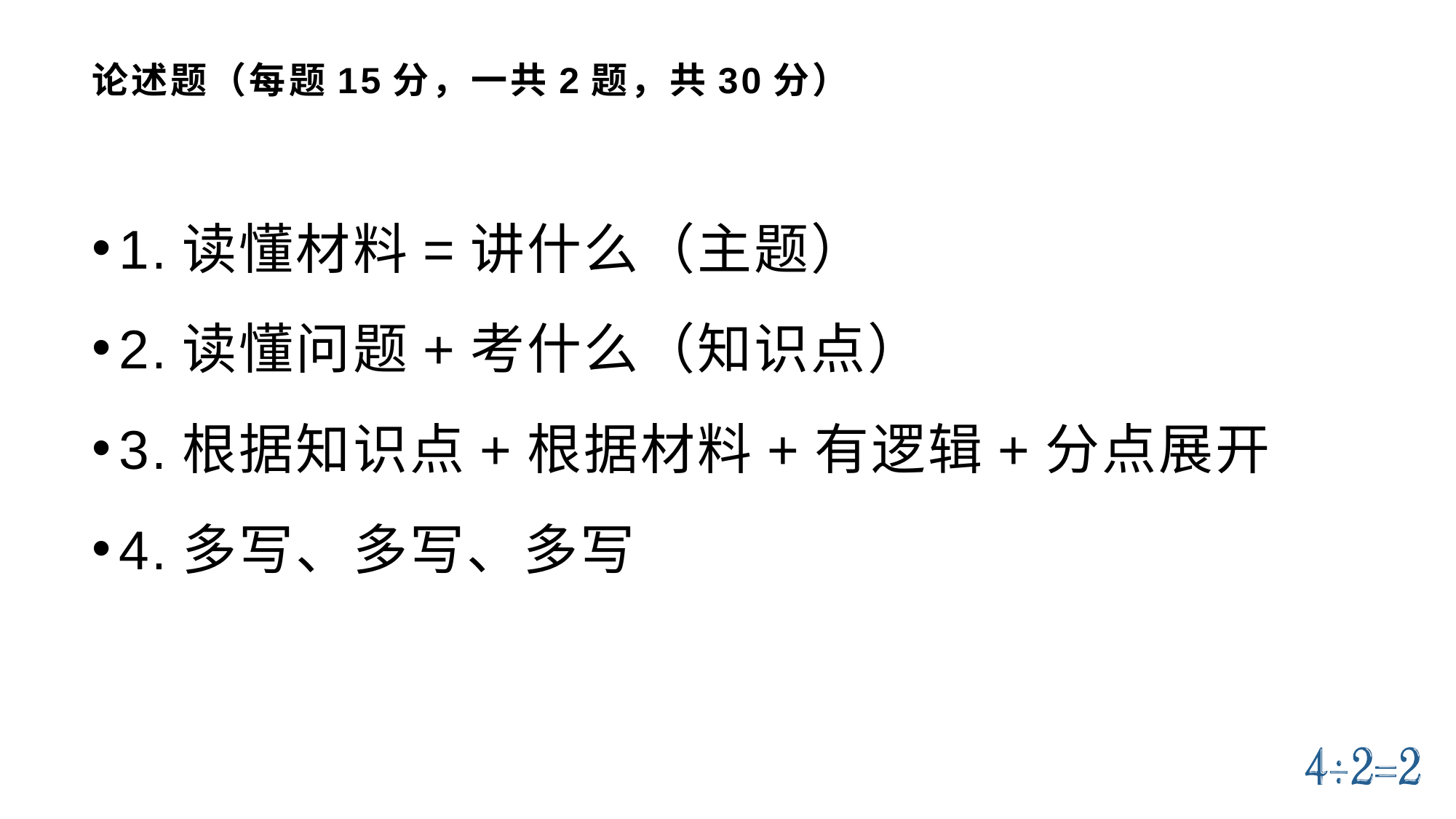

# 论述题（每题15分，一共2题，共30分）

1.读懂材料=讲什么（主题）
2.读懂问题+考什么（知识点）
3.根据知识点+根据材料+有逻辑+分点展开
4.多写、多写、多写